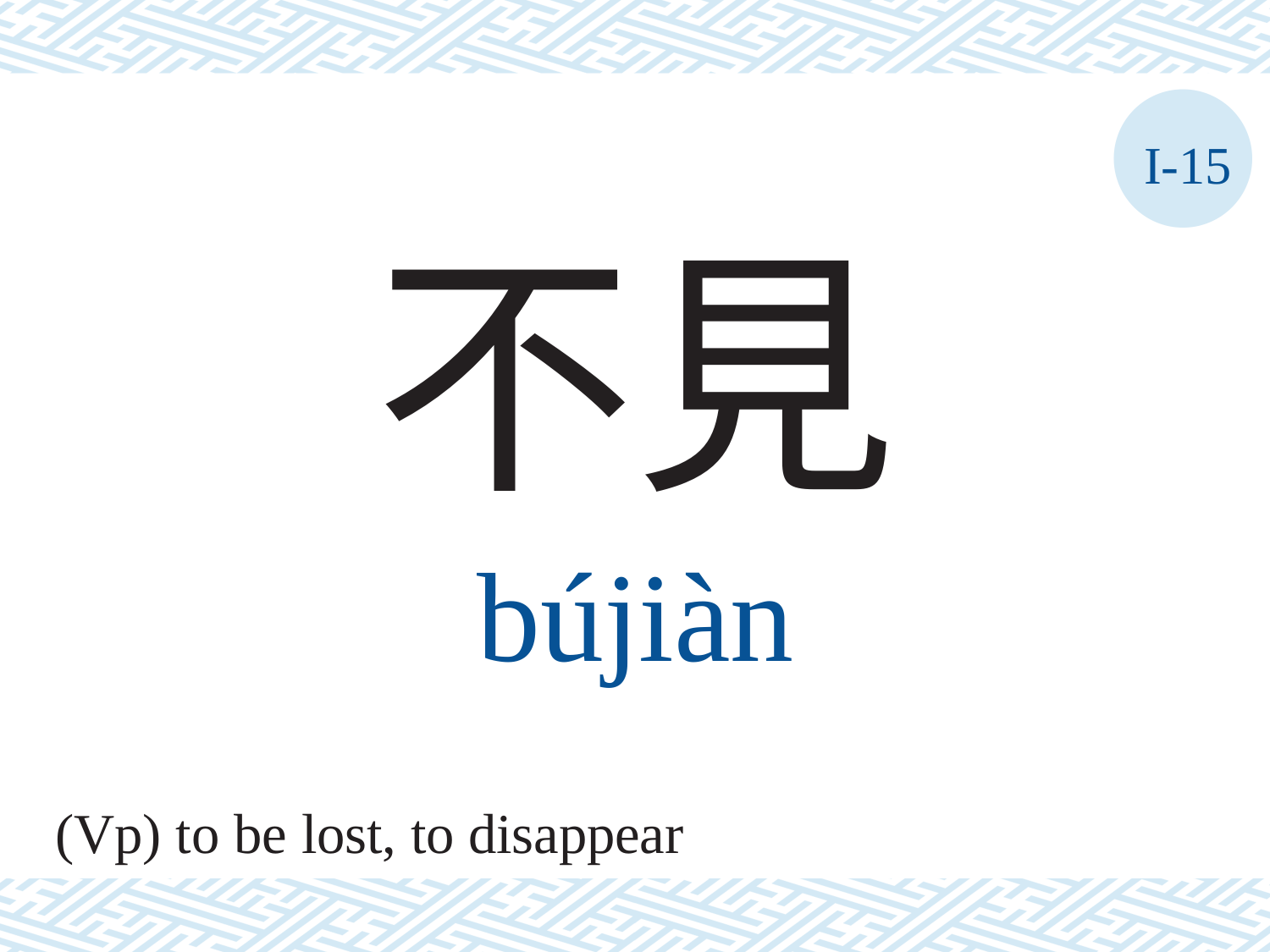

I-15
不見
bújiàn
(Vp) to be lost, to disappear